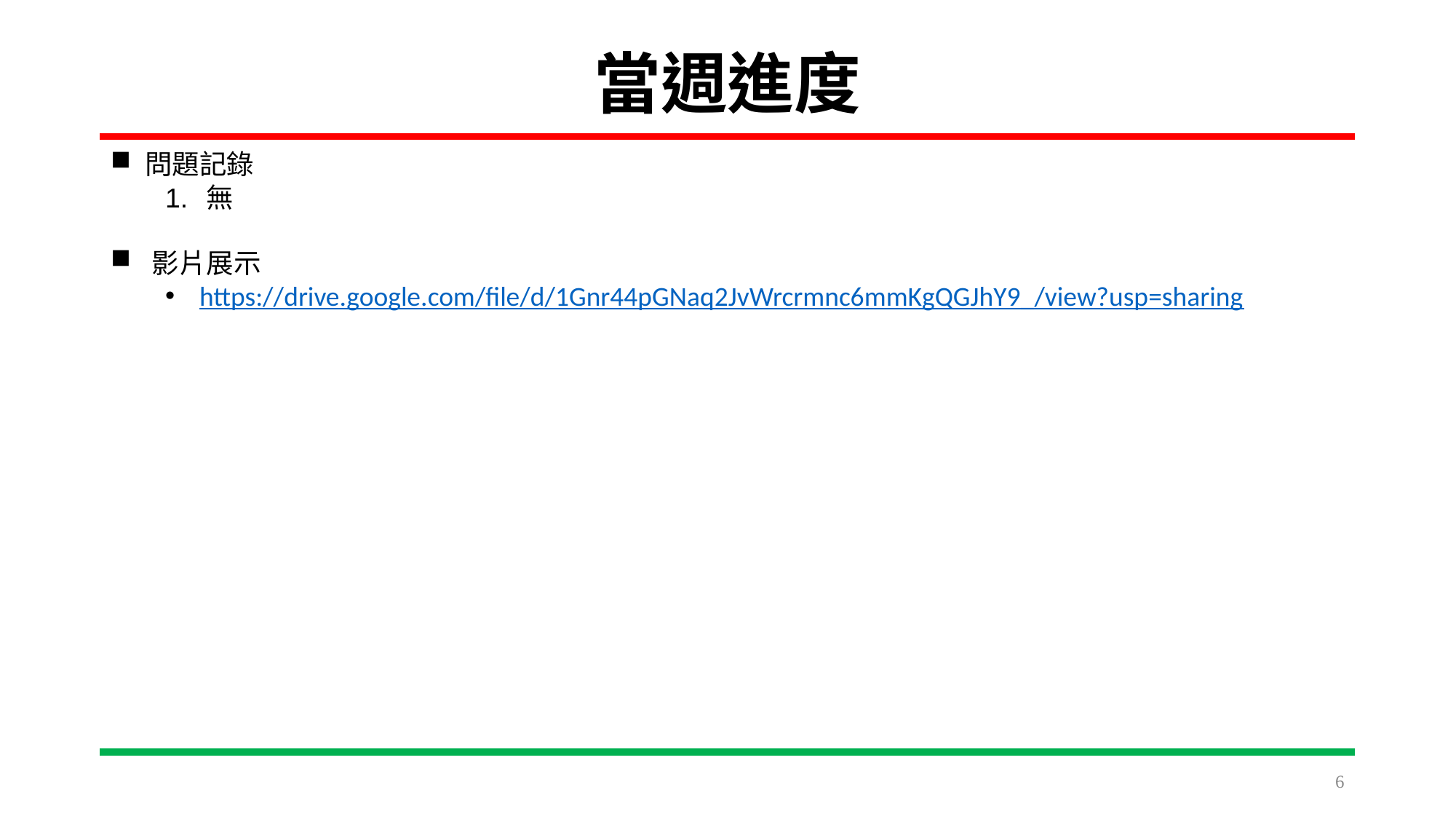

# 當週進度
問題記錄
無

影片展示
https://drive.google.com/file/d/1Gnr44pGNaq2JvWrcrmnc6mmKgQGJhY9_/view?usp=sharing

6